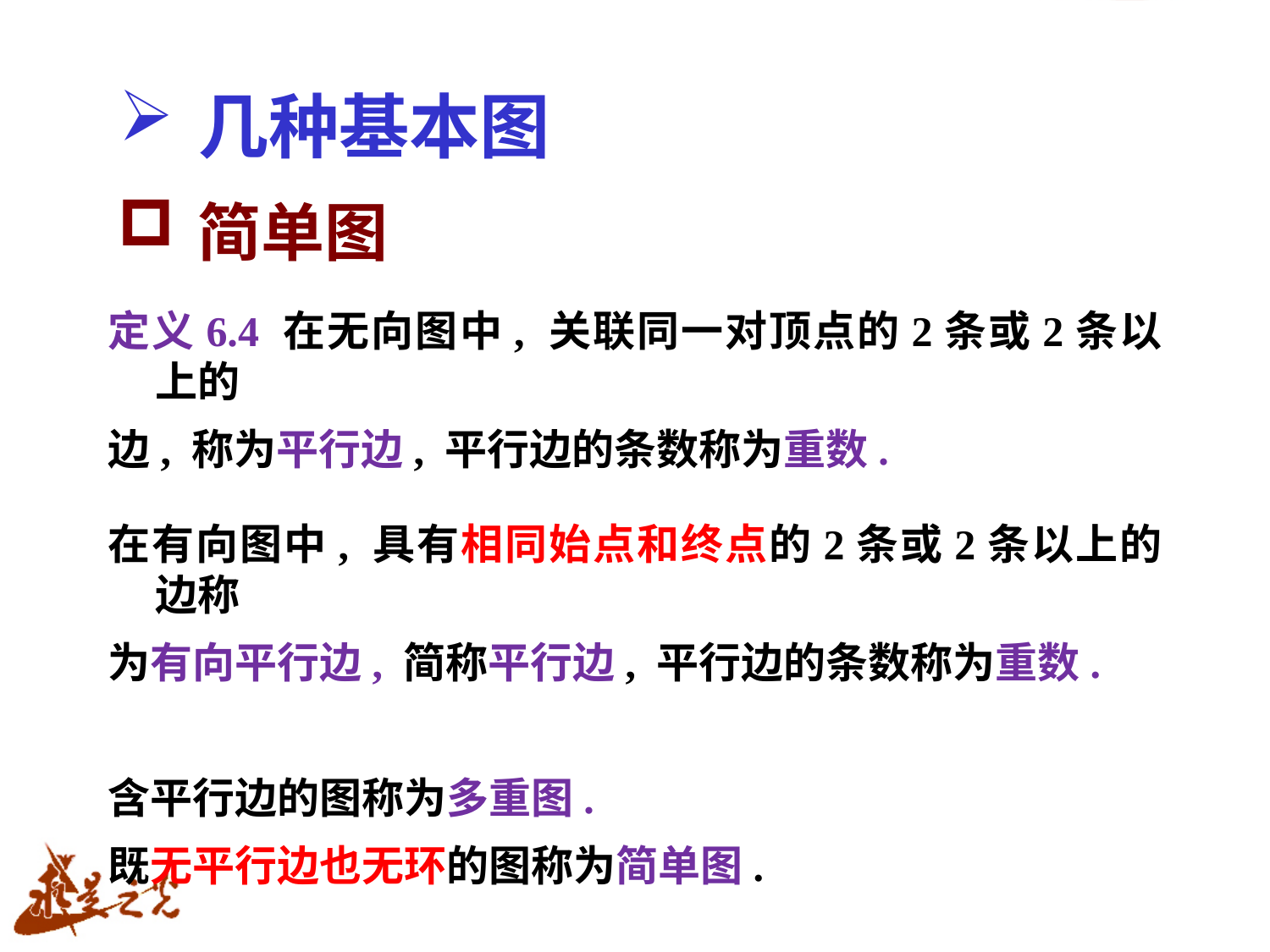

几种基本图
# 简单图
定义6.4 在无向图中, 关联同一对顶点的2条或2条以上的
边, 称为平行边, 平行边的条数称为重数.
在有向图中, 具有相同始点和终点的2条或2条以上的边称
为有向平行边, 简称平行边, 平行边的条数称为重数.

含平行边的图称为多重图.
既无平行边也无环的图称为简单图.
16